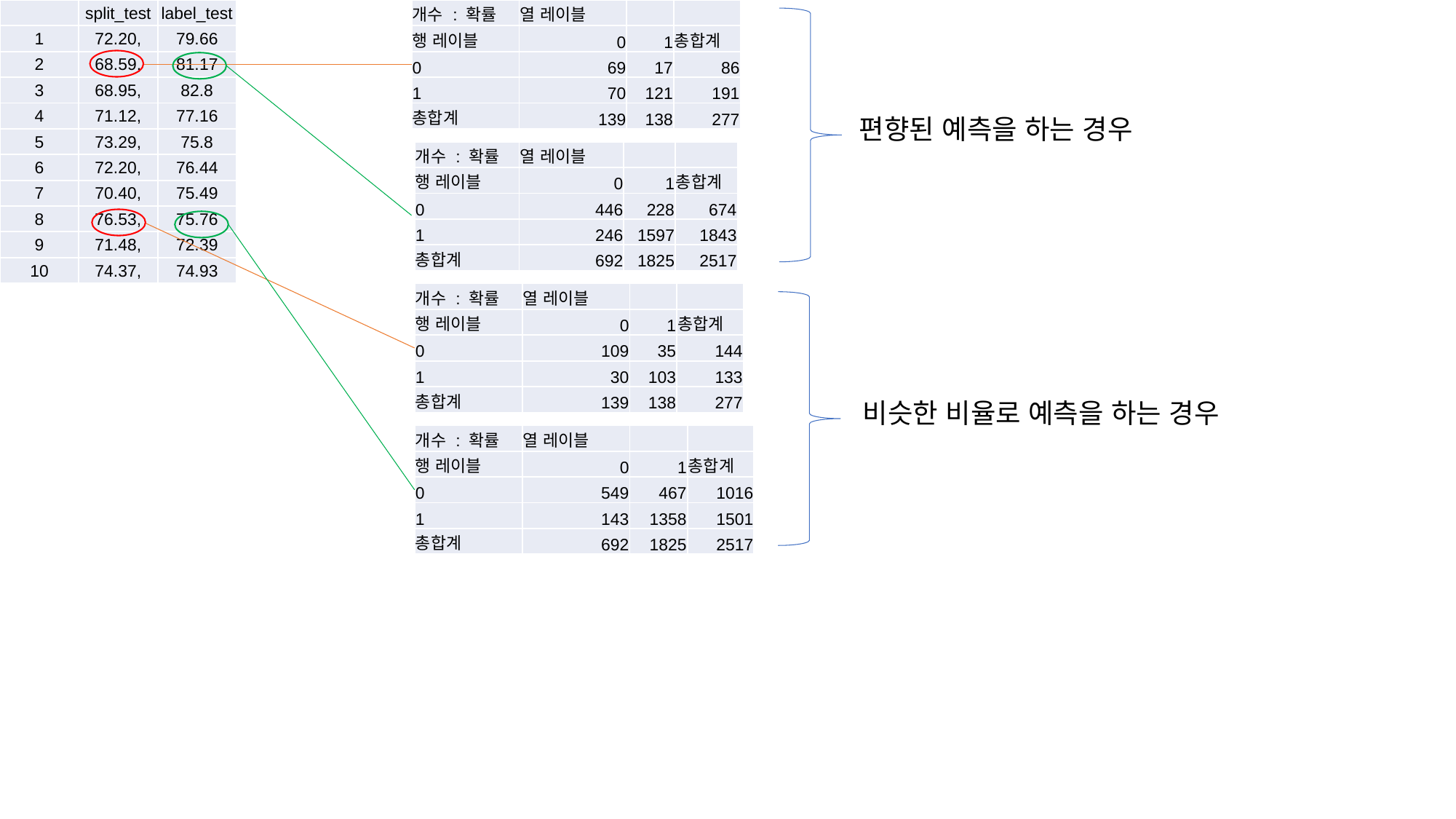

|  | split\_test | label\_test |
| --- | --- | --- |
| 1 | 72.20, | 79.66 |
| 2 | 68.59, | 81.17 |
| 3 | 68.95, | 82.8 |
| 4 | 71.12, | 77.16 |
| 5 | 73.29, | 75.8 |
| 6 | 72.20, | 76.44 |
| 7 | 70.40, | 75.49 |
| 8 | 76.53, | 75.76 |
| 9 | 71.48, | 72.39 |
| 10 | 74.37, | 74.93 |
| 개수 : 확률 | 열 레이블 |  |  |
| --- | --- | --- | --- |
| 행 레이블 | 0 | 1 | 총합계 |
| 0 | 69 | 17 | 86 |
| 1 | 70 | 121 | 191 |
| 총합계 | 139 | 138 | 277 |

편향된 예측을 하는 경우
| 개수 : 확률 | 열 레이블 |  |  |
| --- | --- | --- | --- |
| 행 레이블 | 0 | 1 | 총합계 |
| 0 | 446 | 228 | 674 |
| 1 | 246 | 1597 | 1843 |
| 총합계 | 692 | 1825 | 2517 |

| 개수 : 확률 | 열 레이블 |  |  |
| --- | --- | --- | --- |
| 행 레이블 | 0 | 1 | 총합계 |
| 0 | 109 | 35 | 144 |
| 1 | 30 | 103 | 133 |
| 총합계 | 139 | 138 | 277 |

비슷한 비율로 예측을 하는 경우
| 개수 : 확률 | 열 레이블 |  |  |
| --- | --- | --- | --- |
| 행 레이블 | 0 | 1 | 총합계 |
| 0 | 549 | 467 | 1016 |
| 1 | 143 | 1358 | 1501 |
| 총합계 | 692 | 1825 | 2517 |